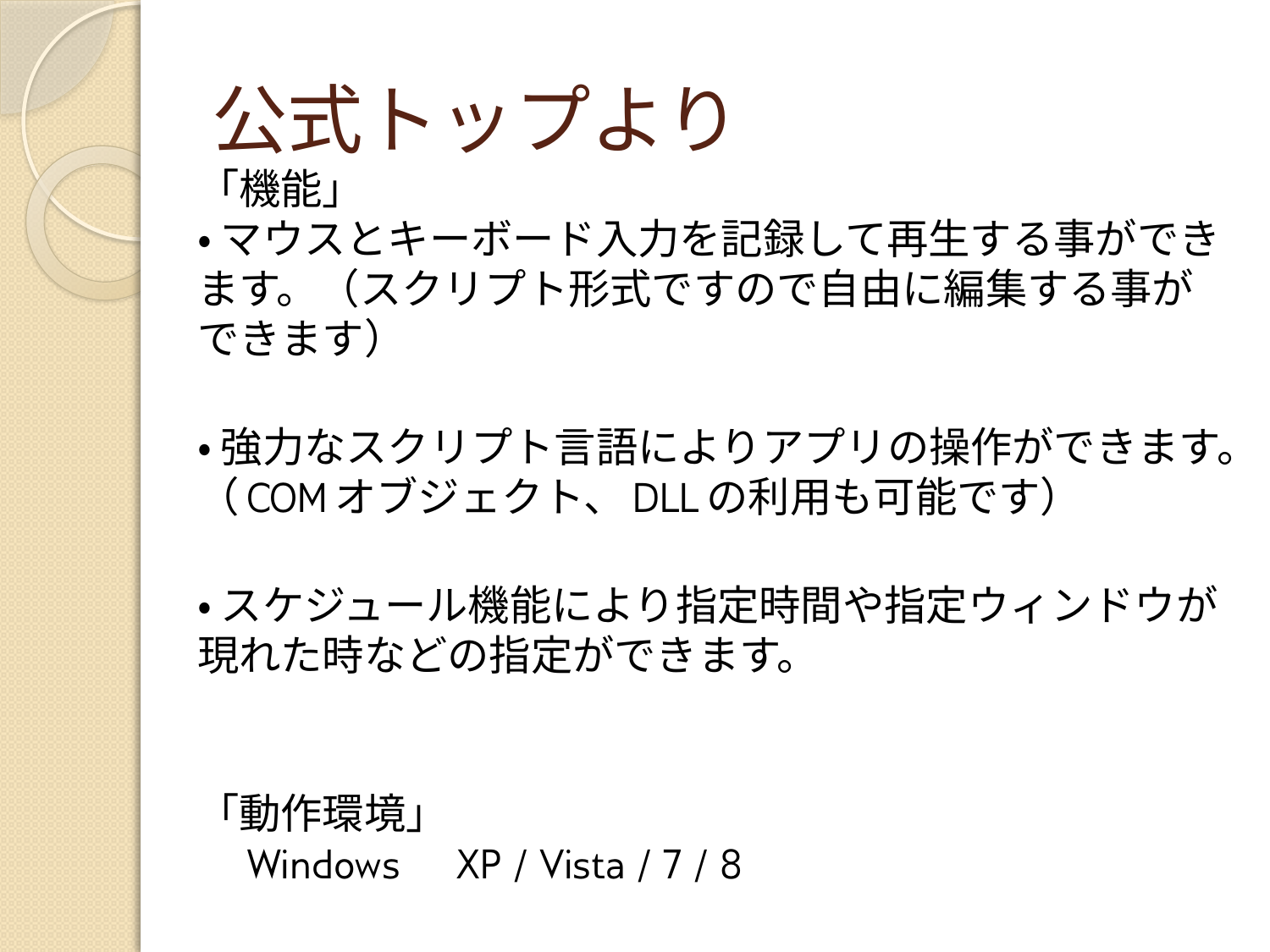

# 公式トップより
「機能」
・ マウスとキーボード入力を記録して再生する事ができます。（スクリプト形式ですので自由に編集する事ができます）
・ 強力なスクリプト言語によりアプリの操作ができます。（COMオブジェクト、DLLの利用も可能です）
・ スケジュール機能により指定時間や指定ウィンドウが現れた時などの指定ができます。
「動作環境」
　Windows　XP / Vista / 7 / 8